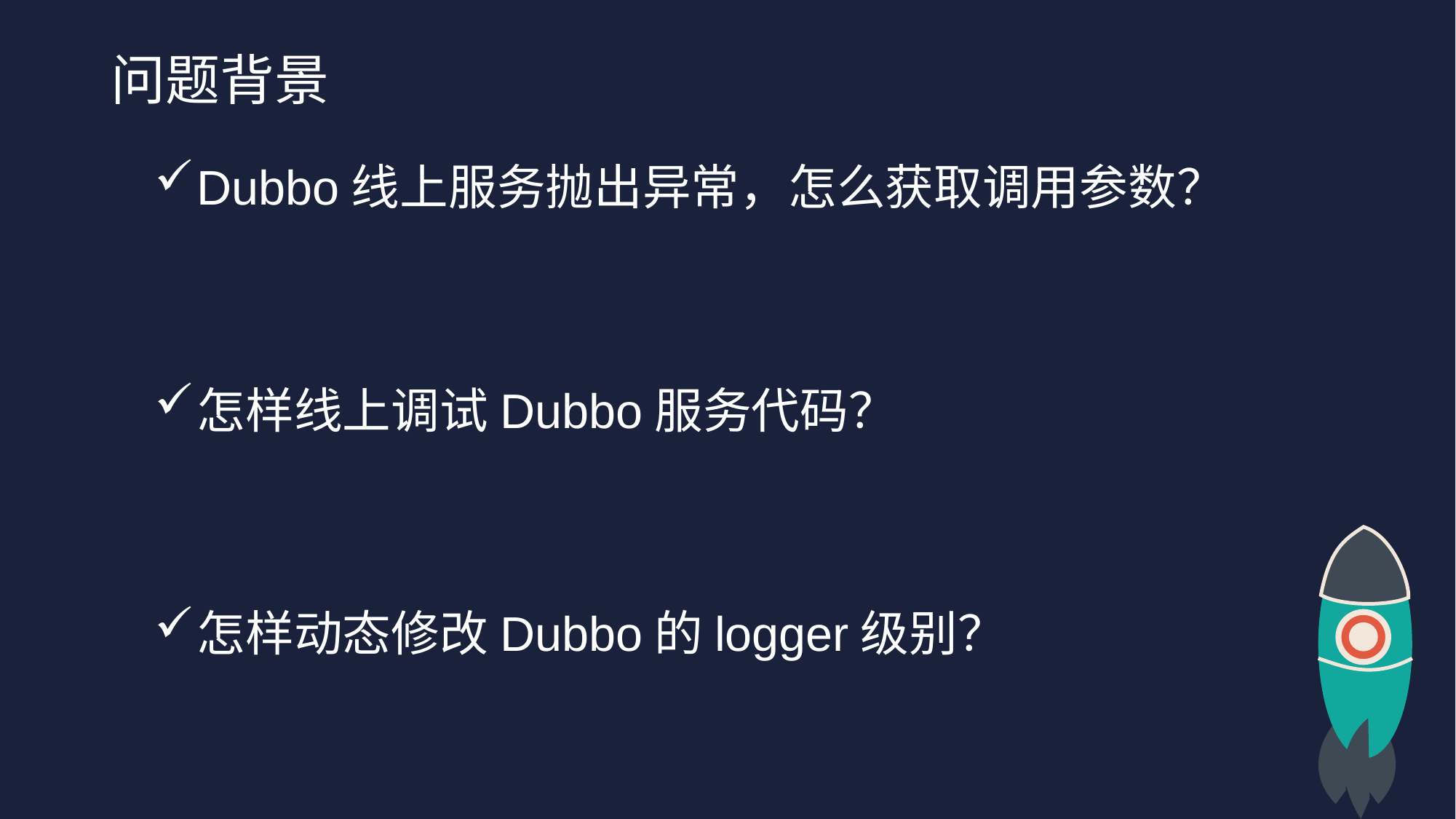

# 问题背景
Dubbo线上服务抛出异常，怎么获取调用参数？

怎样线上调试Dubbo服务代码？

怎样动态修改Dubbo的logger级别？